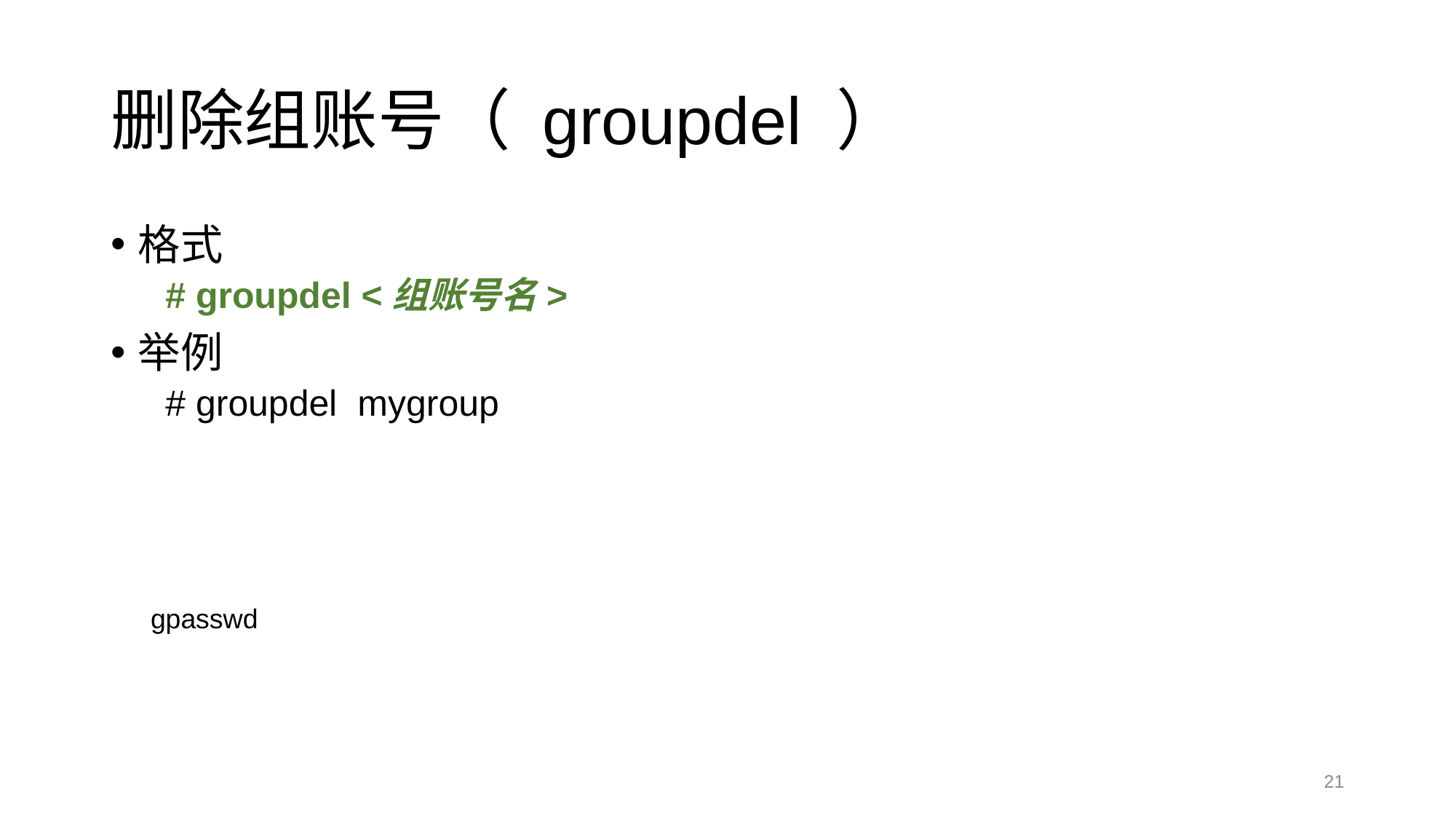

# 删除组账号（ groupdel ）
格式
# groupdel <组账号名>
举例
# groupdel  mygroup
gpasswd
21